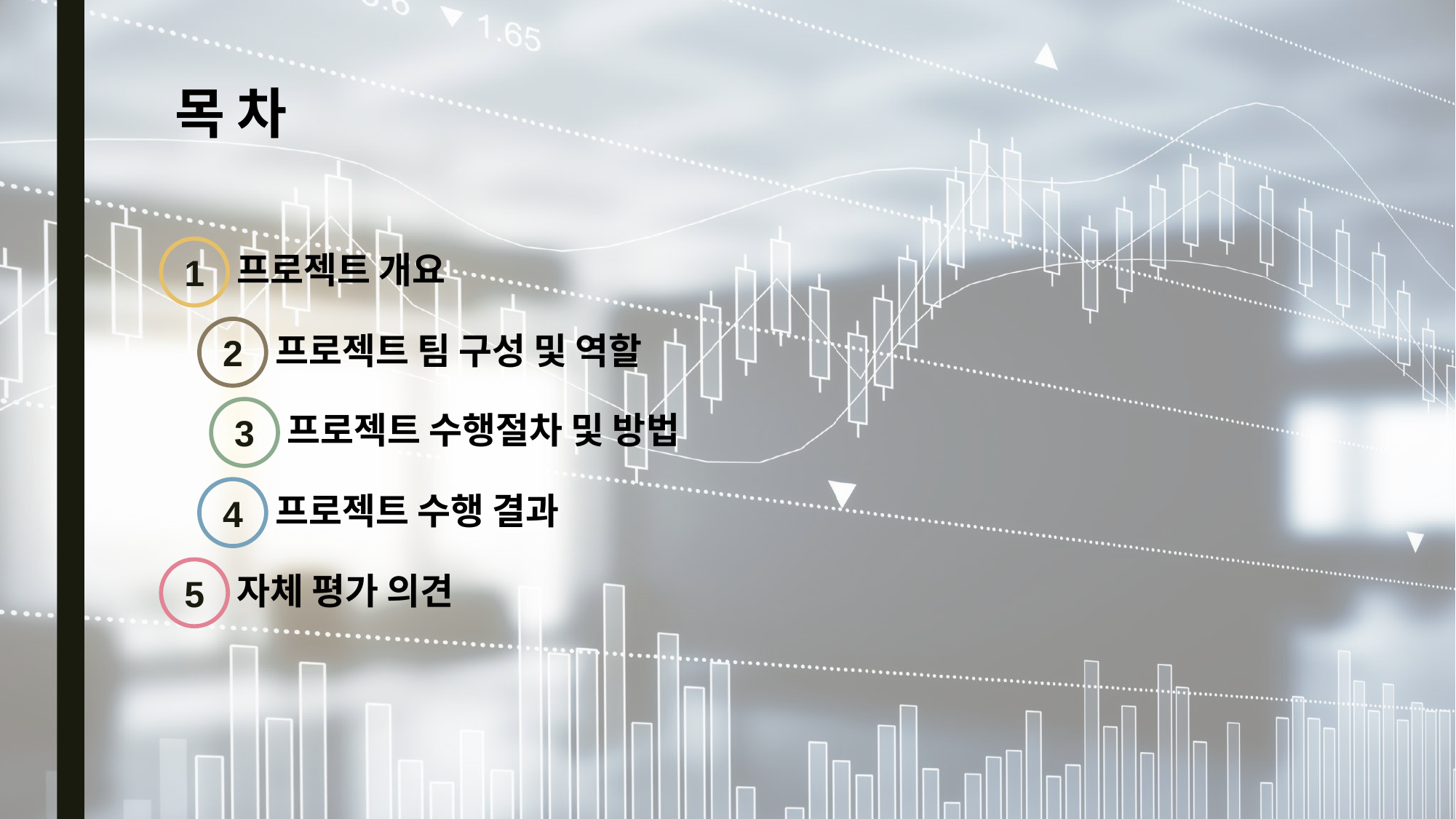

# 목 차
1

프로젝트 개요
2

프로젝트 팀 구성 및 역할
3

프로젝트 수행절차 및 방법
4

프로젝트 수행 결과
5

자체 평가 의견